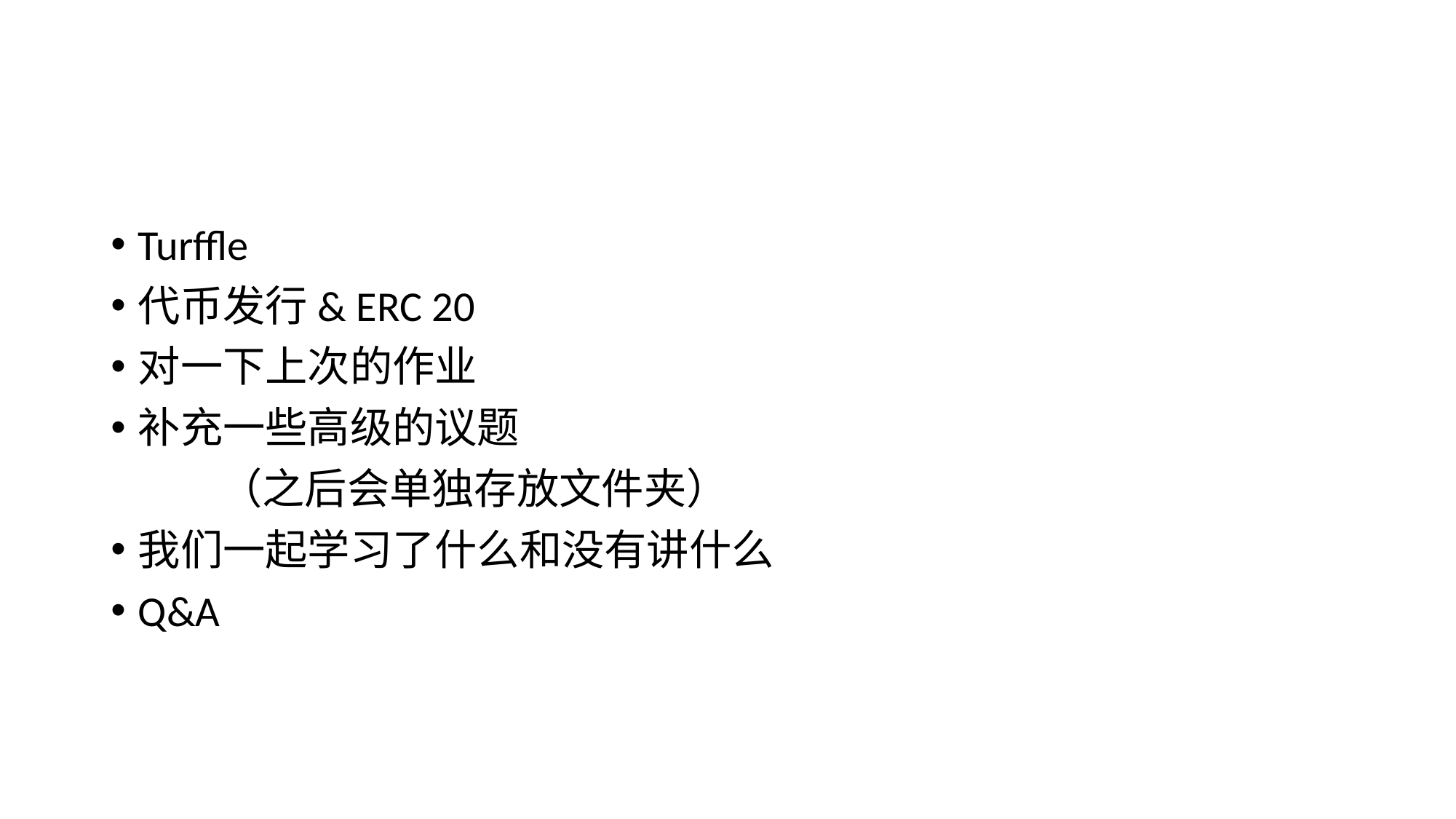

Turffle
代币发行& ERC 20
对一下上次的作业
补充一些高级的议题
	（之后会单独存放文件夹）
我们一起学习了什么和没有讲什么
Q&A